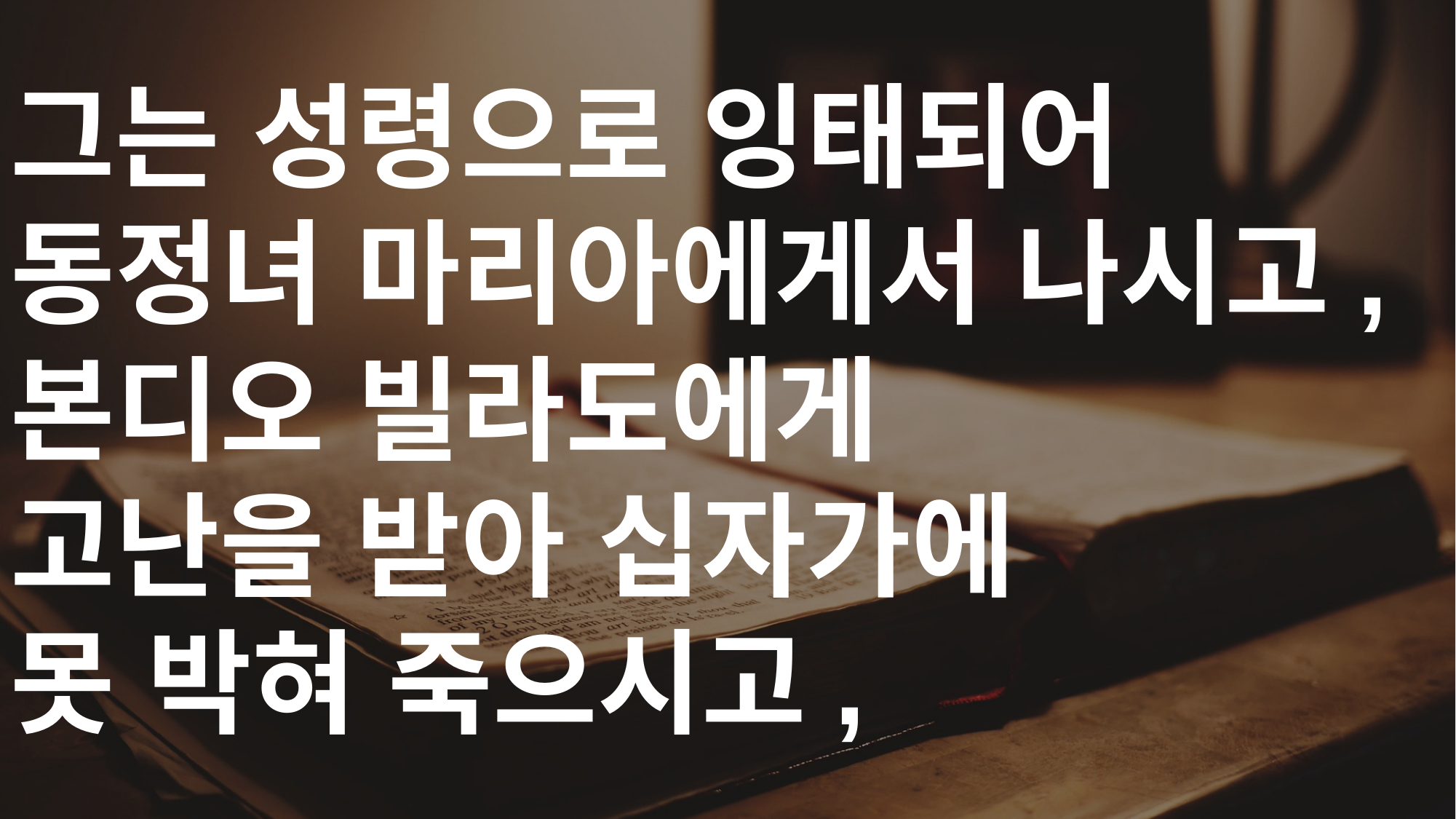

그는 성령으로 잉태되어
동정녀 마리아에게서 나시고,
본디오 빌라도에게
고난을 받아 십자가에
못 박혀 죽으시고,